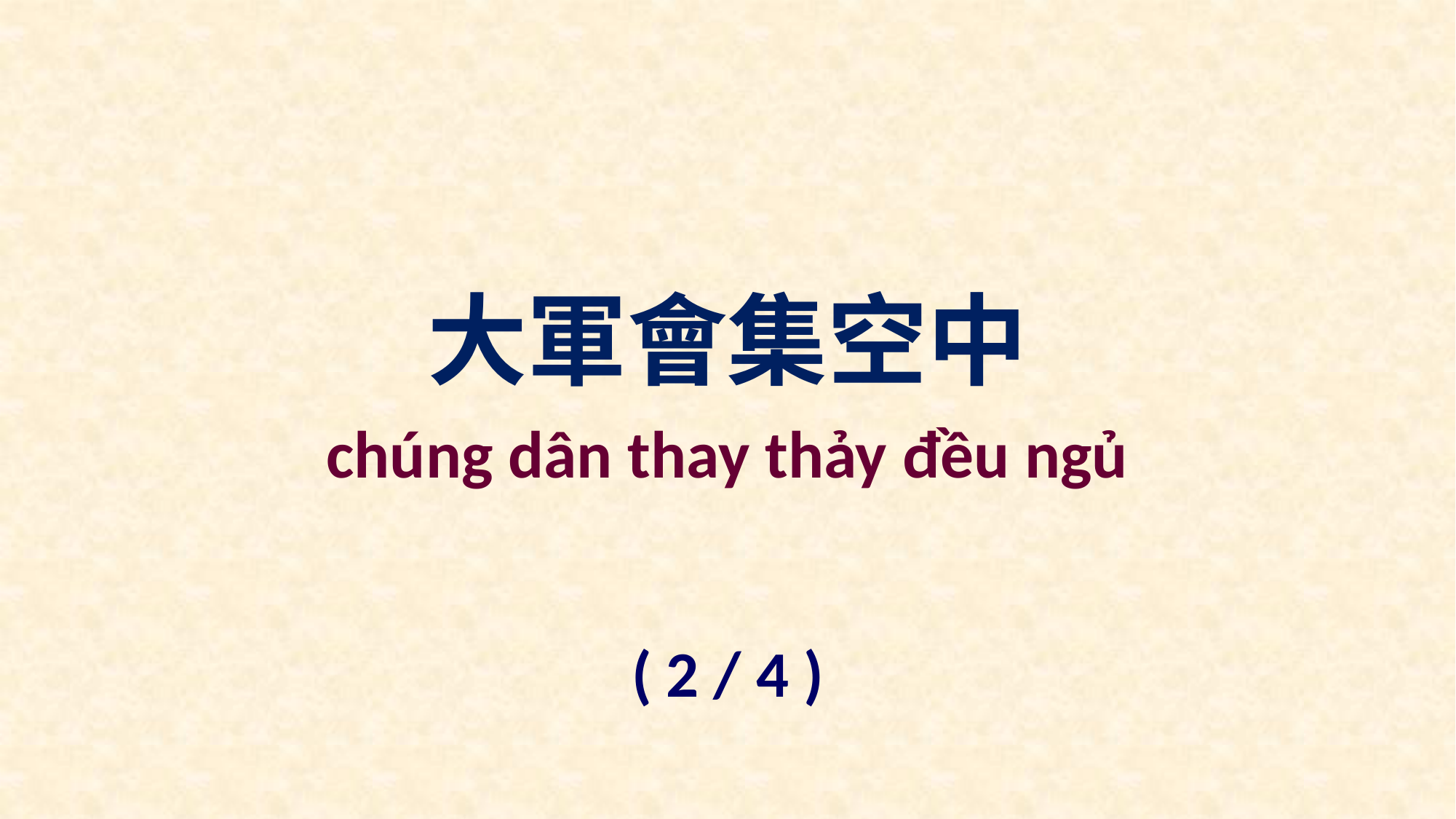

大軍會集空中
chúng dân thay thảy đều ngủ
( 2 / 4 )